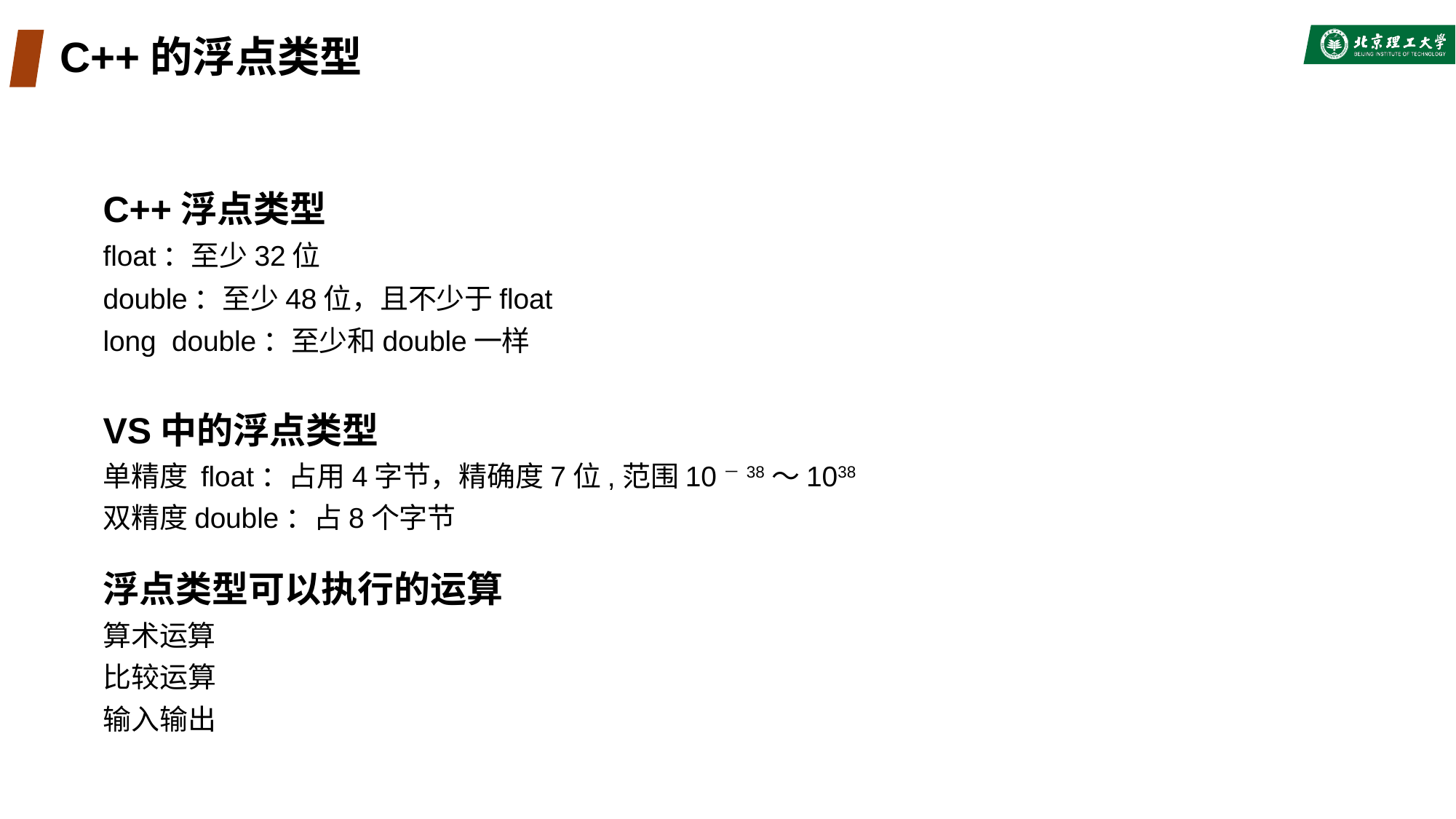

# C++的浮点类型
C++浮点类型
float：至少32位
double：至少48位，且不少于float
long  double：至少和double一样
VS中的浮点类型
单精度 float：占用4字节，精确度7位,范围10－38～1038
双精度double：占8个字节
浮点类型可以执行的运算
算术运算
比较运算
输入输出